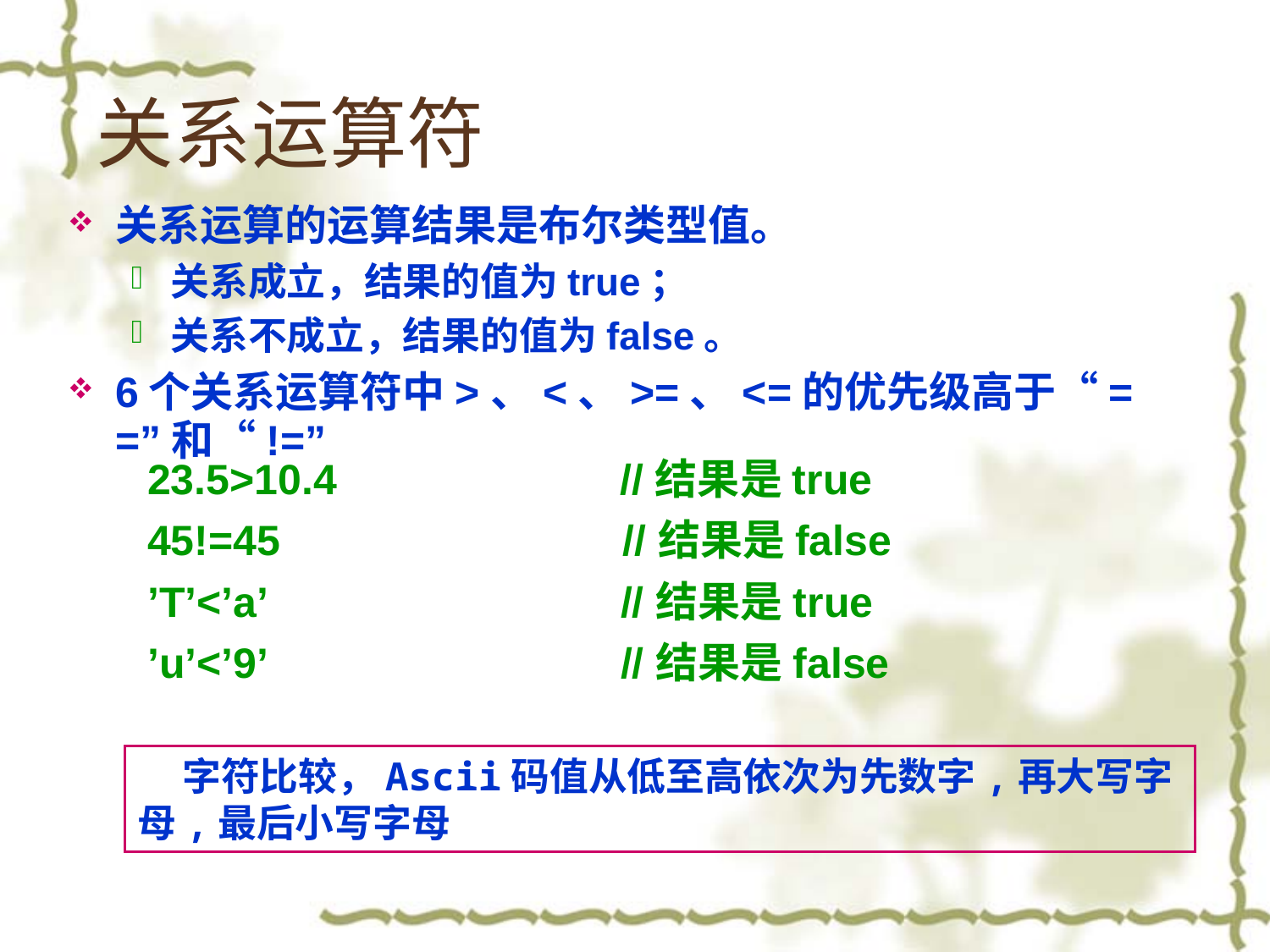

# 关系运算符
关系运算的运算结果是布尔类型值。
关系成立，结果的值为true；
关系不成立，结果的值为false。
6个关系运算符中>、<、>=、<=的优先级高于“= =”和“!=”
23.5>10.4                        //结果是true
45!=45                             //结果是false
’T’<’a’                              //结果是true
’u’<’9’                              //结果是false
    字符比较，Ascii码值从低至高依次为先数字,再大写字母,最后小写字母